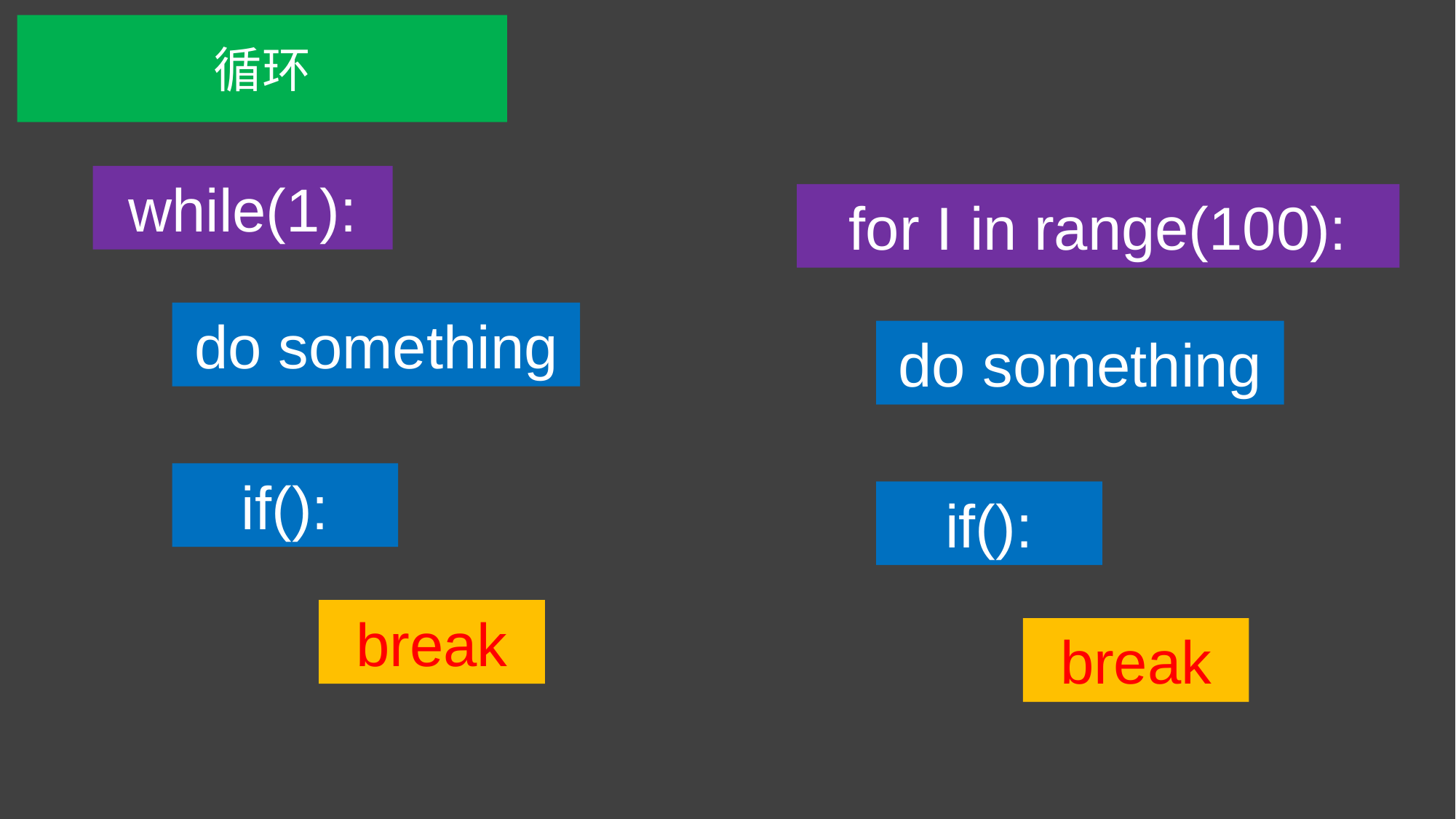

循环
while(1):
do something
if():
break
for I in range(100):
do something
if():
break